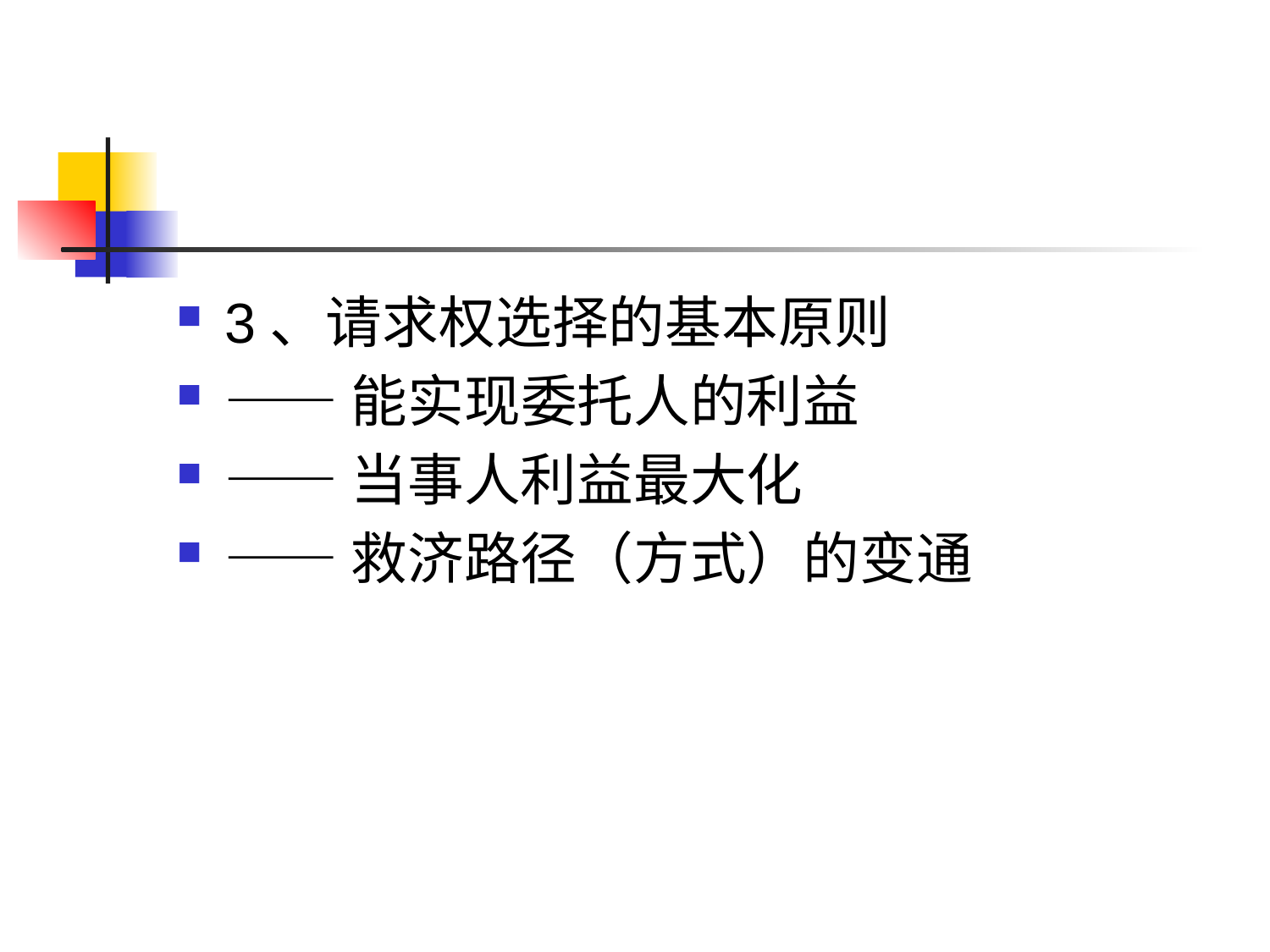

#
3、请求权选择的基本原则
——能实现委托人的利益
——当事人利益最大化
——救济路径（方式）的变通